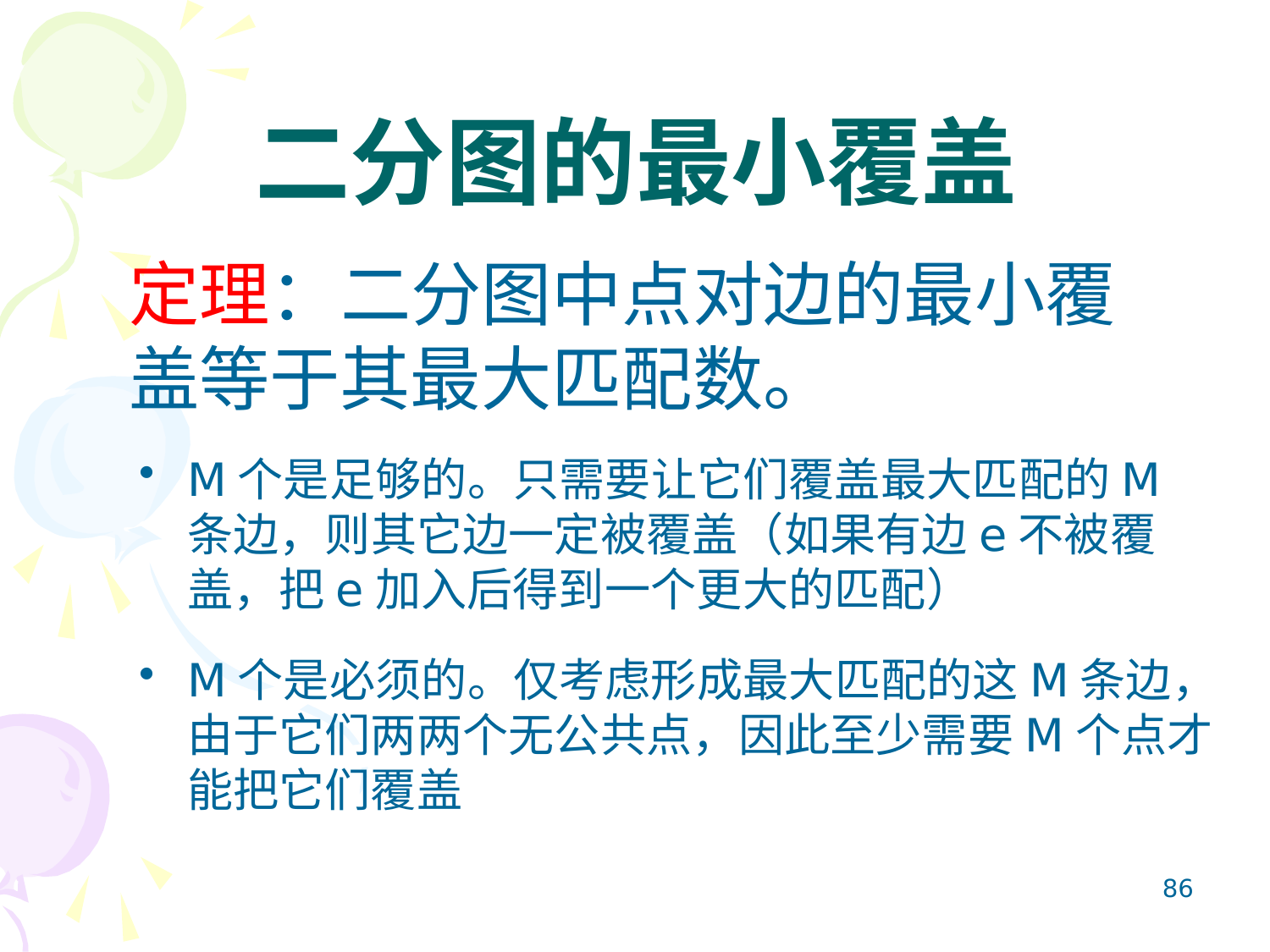

# 二分图的最小覆盖
定理：二分图中点对边的最小覆盖等于其最大匹配数。
M个是足够的。只需要让它们覆盖最大匹配的M条边，则其它边一定被覆盖（如果有边e不被覆盖，把e加入后得到一个更大的匹配）
M个是必须的。仅考虑形成最大匹配的这M条边，由于它们两两个无公共点，因此至少需要M个点才能把它们覆盖
86